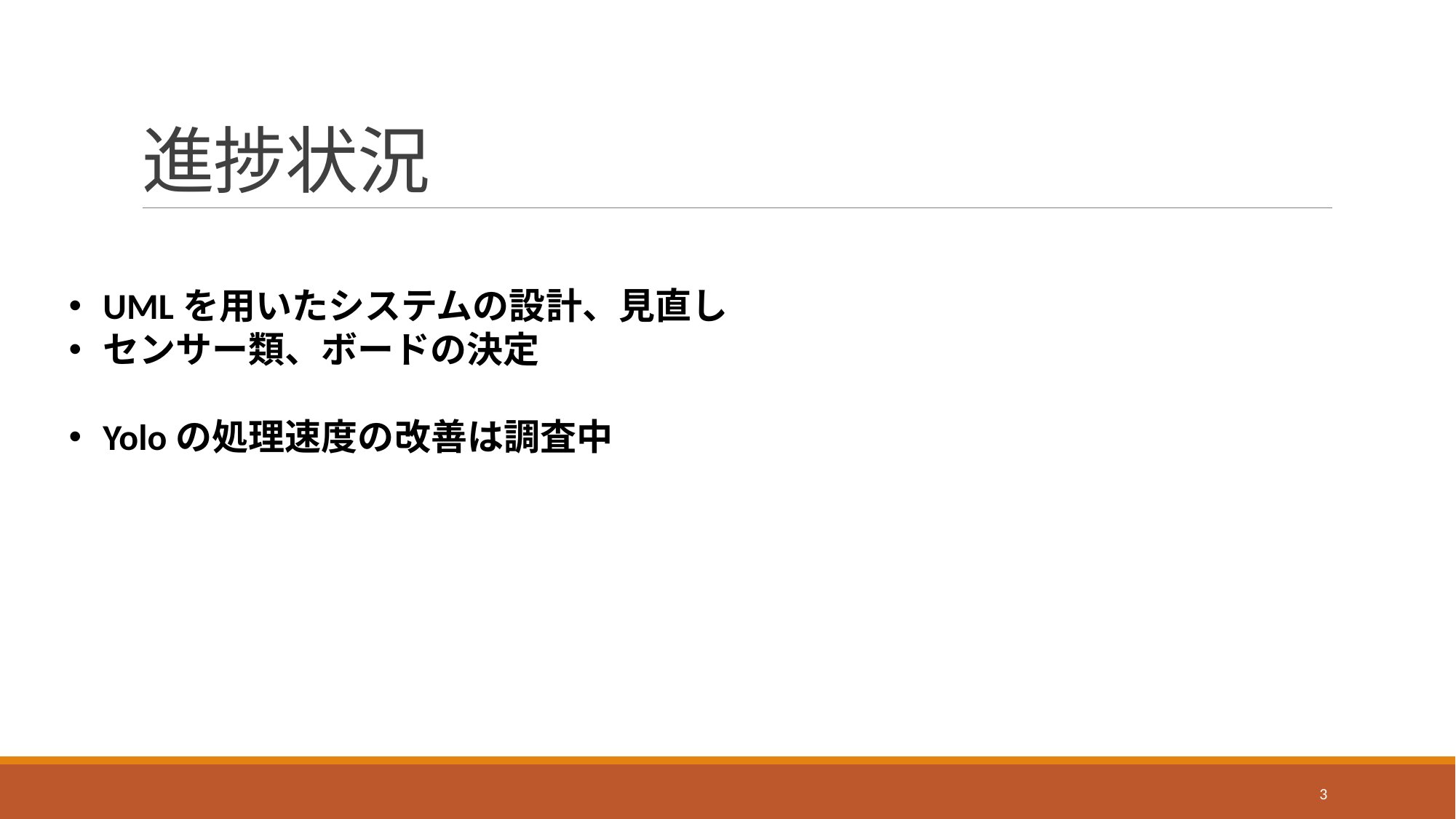

# 進捗状況
UMLを用いたシステムの設計、見直し
センサー類、ボードの決定

Yoloの処理速度の改善は調査中

3